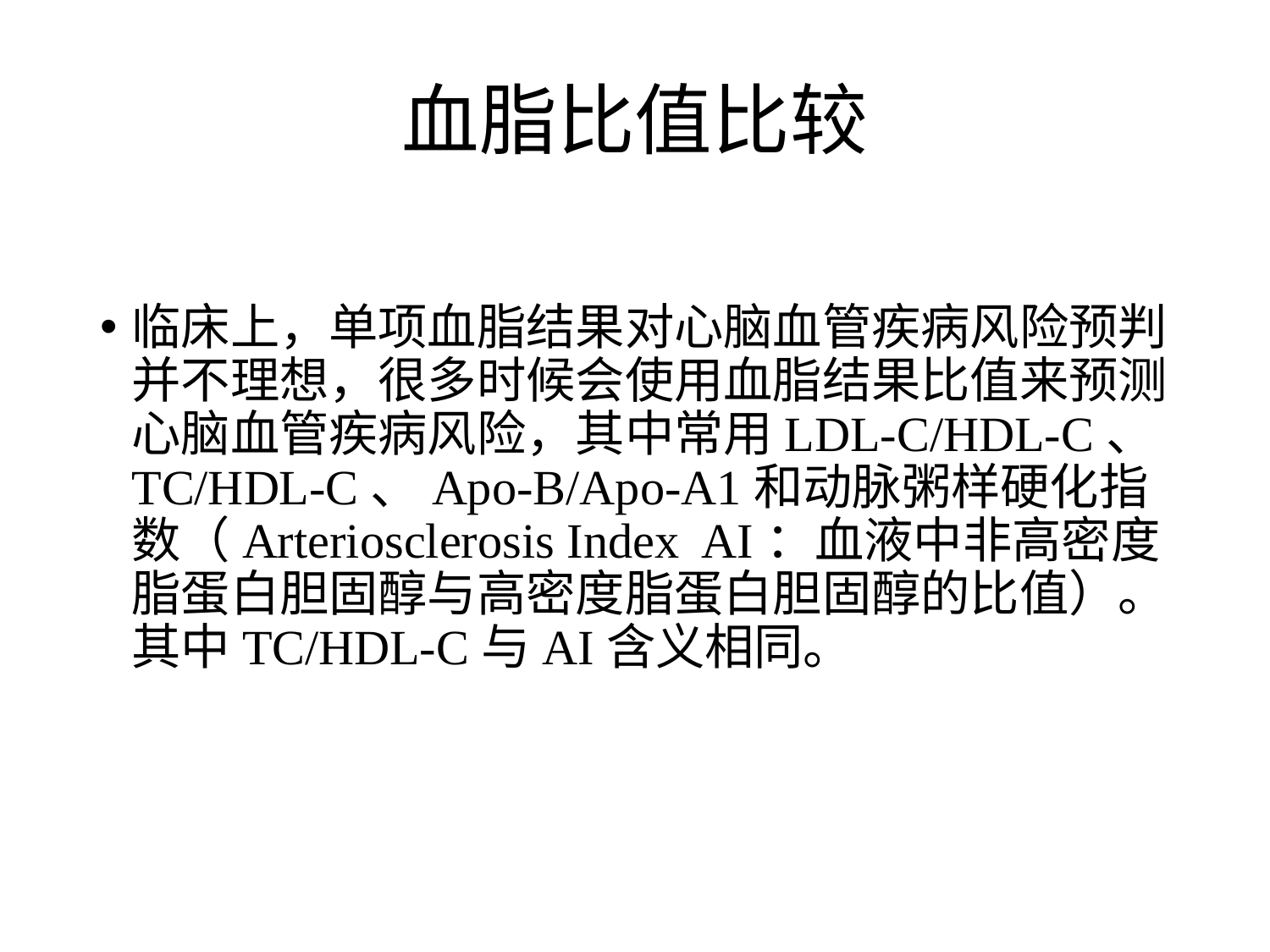

# 血脂比值比较
临床上，单项血脂结果对心脑血管疾病风险预判并不理想，很多时候会使用血脂结果比值来预测心脑血管疾病风险，其中常用LDL-C/HDL-C、TC/HDL-C、Apo-B/Apo-A1和动脉粥样硬化指数（Arteriosclerosis Index  AI：血液中非高密度脂蛋白胆固醇与高密度脂蛋白胆固醇的比值）。其中TC/HDL-C与AI含义相同。